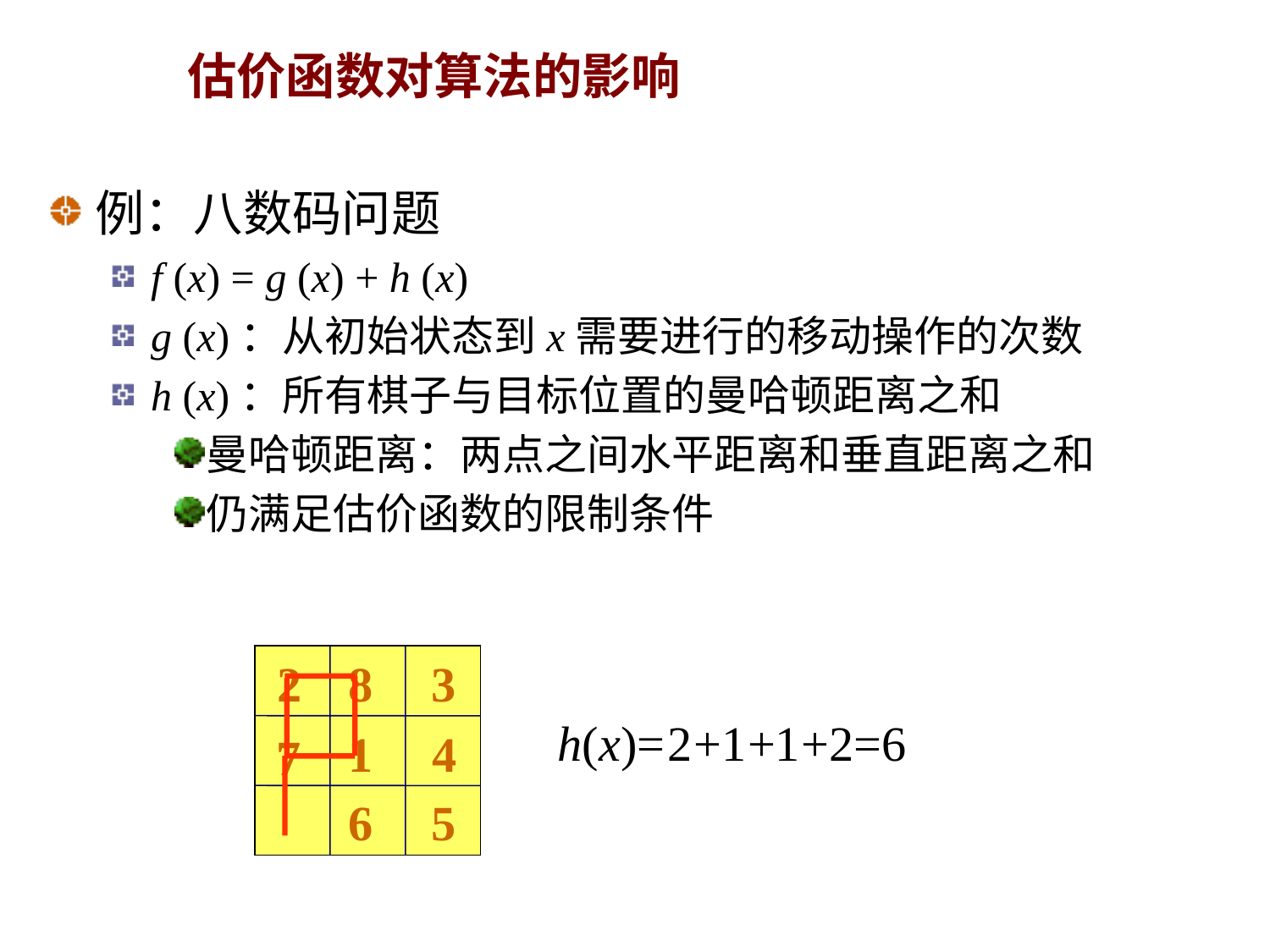

# 估价函数对算法的影响
例：八数码问题
f (x) = g (x) + h (x)
g (x)：从初始状态到x需要进行的移动操作的次数
h (x)：所有棋子与目标位置的曼哈顿距离之和
曼哈顿距离：两点之间水平距离和垂直距离之和
仍满足估价函数的限制条件

3
2
8
1
4
7
6
5

h(x)=
2
+1
+1
+2=6